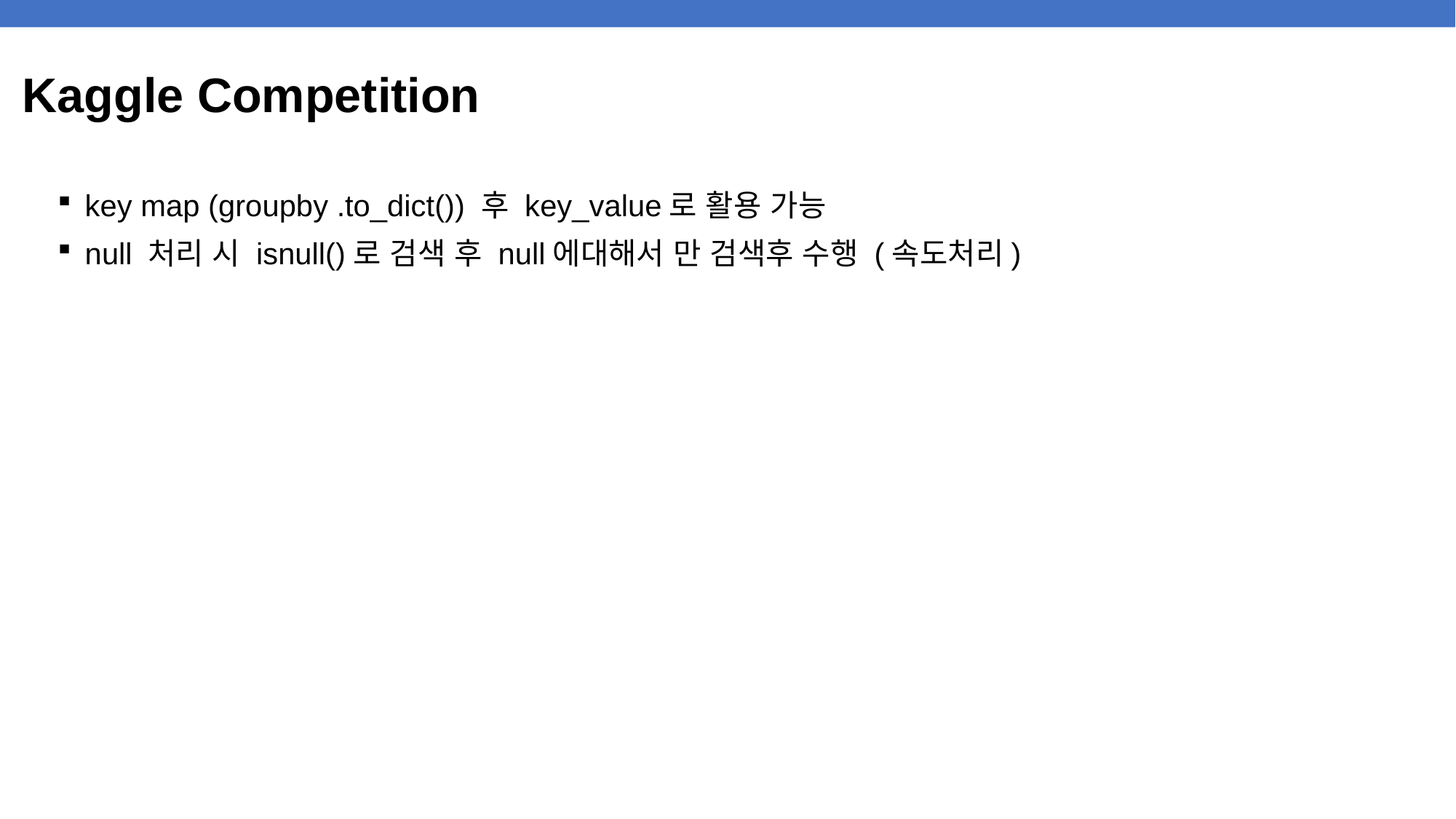

# Kaggle Competition
key map (groupby .to_dict()) 후 key_value로 활용 가능
null 처리 시 isnull()로 검색 후 null에대해서 만 검색후 수행 (속도처리)